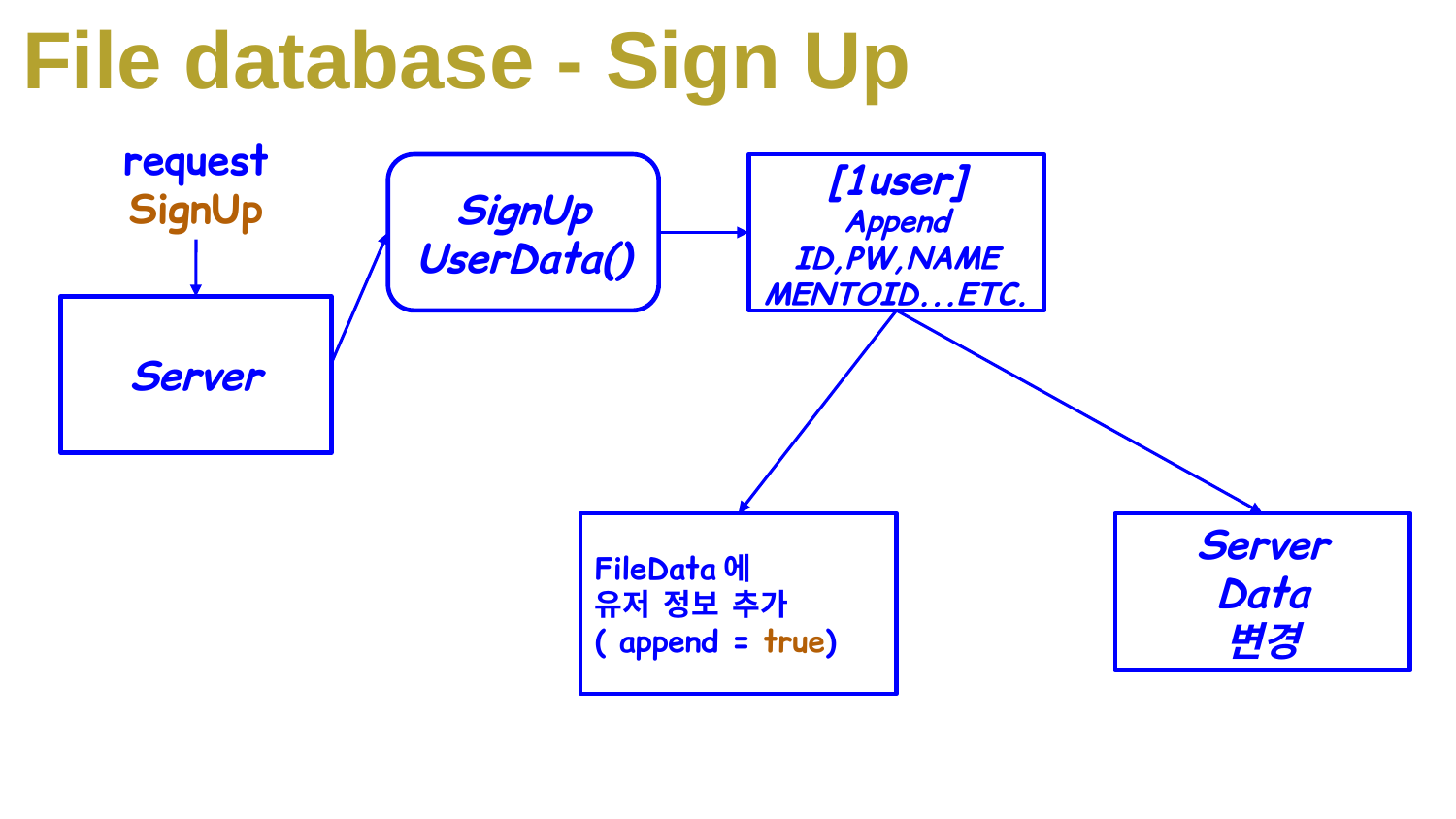

# File database - Sign Up
request
SignUp
SignUp
UserData()
[1user]
Append
ID,PW,NAME
MENTOID...ETC.
Server
Server
Data
변경
FileData에
유저 정보 추가
( append = true)